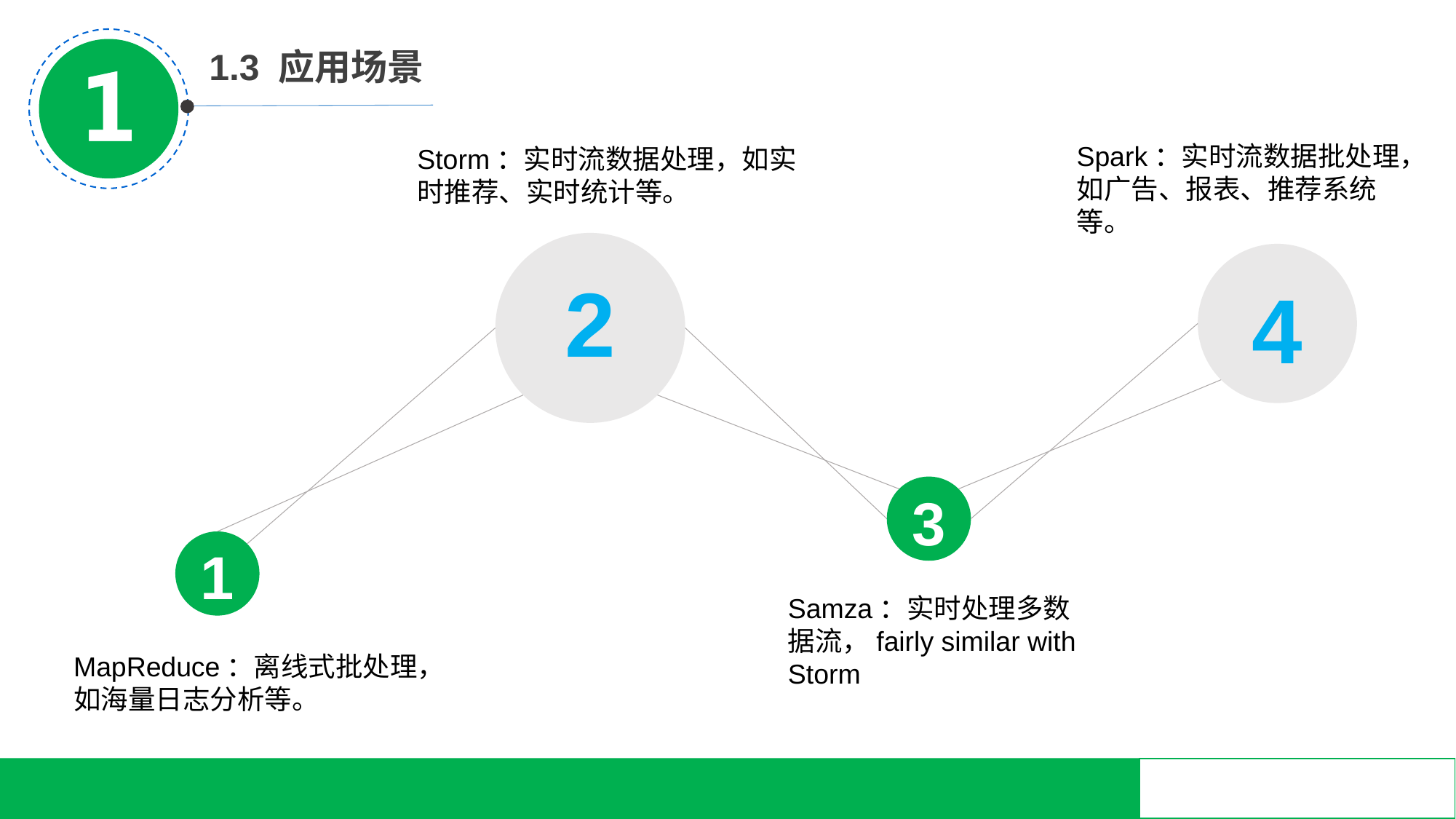

1.3 应用场景

Spark：实时流数据批处理，如广告、报表、推荐系统等。
Storm：实时流数据处理，如实时推荐、实时统计等。
2
4
3
1
Samza：实时处理多数据流，fairly similar with Storm
MapReduce：离线式批处理，如海量日志分析等。